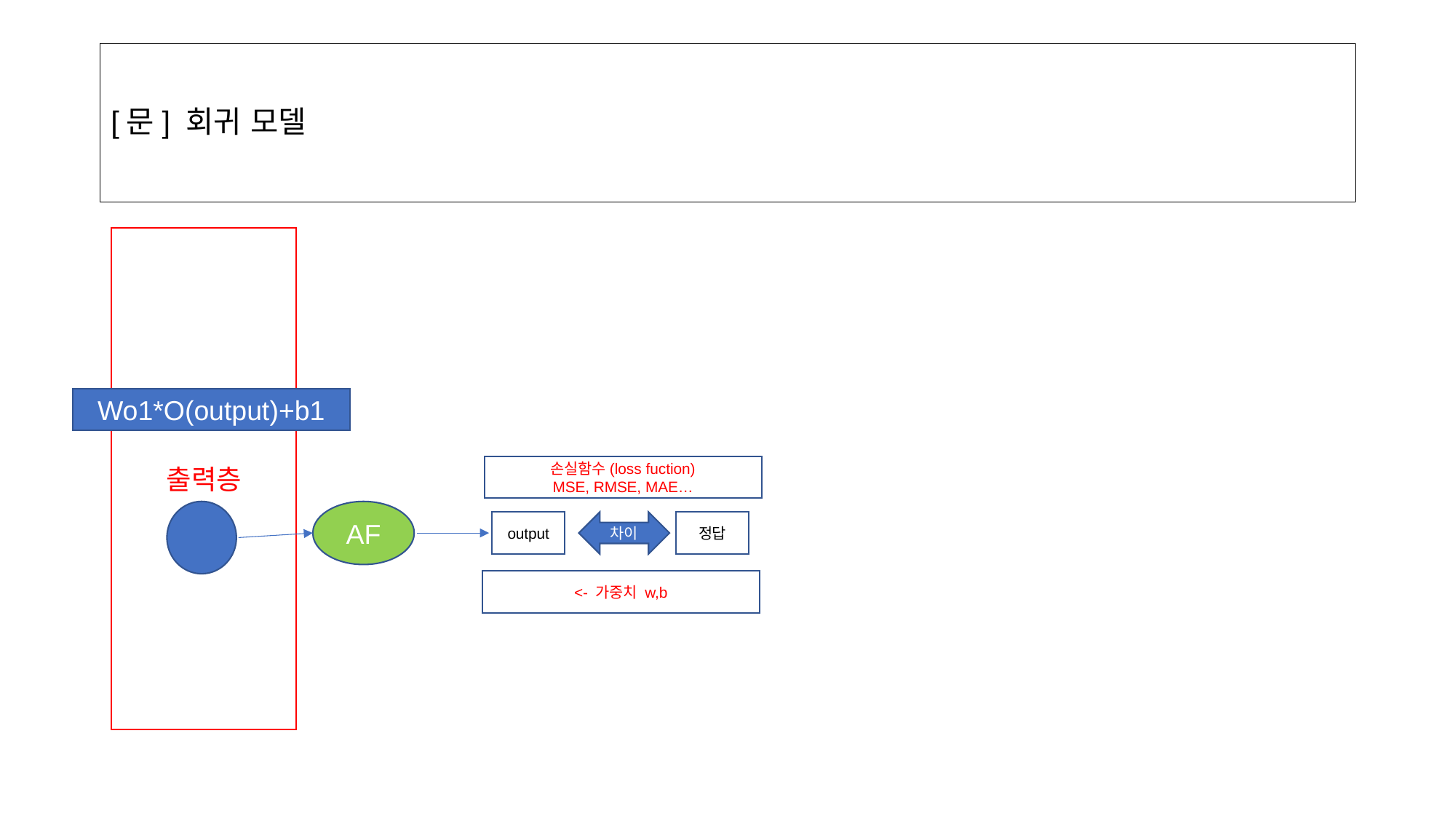

# [문] 회귀 모델
출력층
Wo1*O(output)+b1
손실함수(loss fuction)
MSE, RMSE, MAE…

AF
차이
정답
output
<- 가중치 w,b